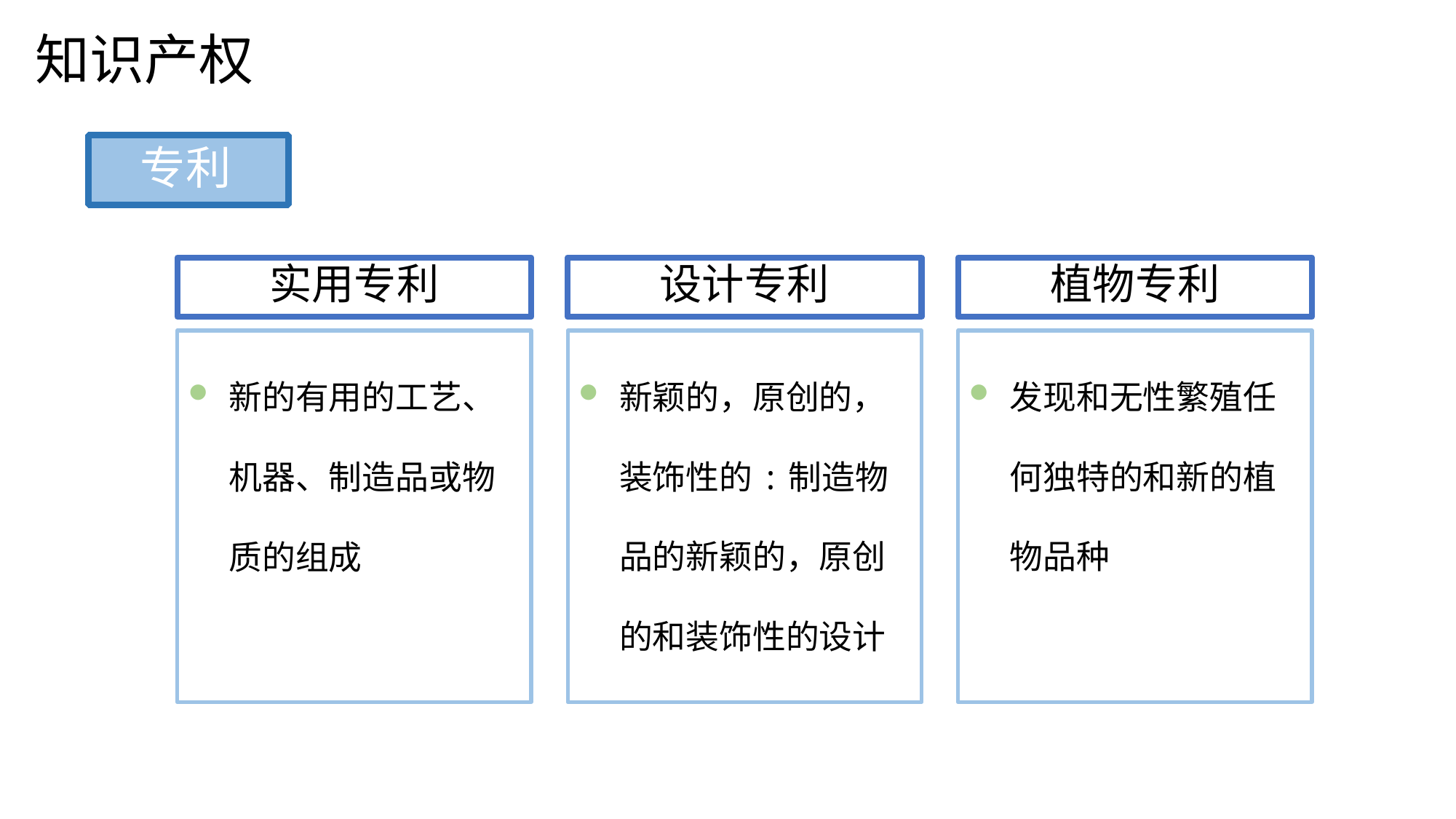

知识产权

专利
实用专利
设计专利
植物专利
新的有用的工艺、机器、制造品或物质的组成
新颖的，原创的，装饰性的:制造物品的新颖的，原创的和装饰性的设计
发现和无性繁殖任何独特的和新的植物品种